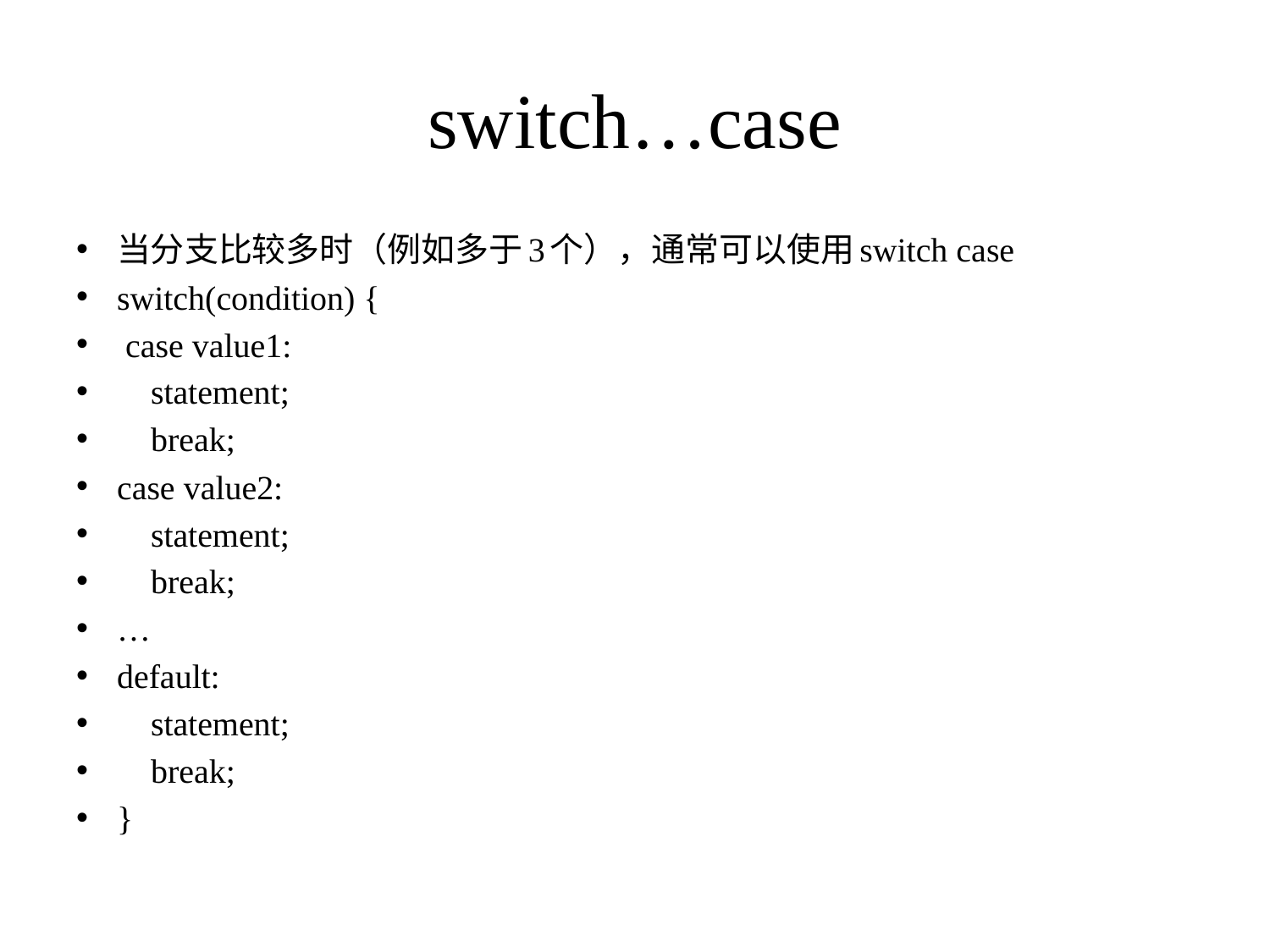

# switch…case
当分支比较多时（例如多于3个），通常可以使用switch case
switch(condition) {
 case value1:
    statement;
    break;
case value2:
    statement;
    break;
…
default:
    statement;
    break;
}